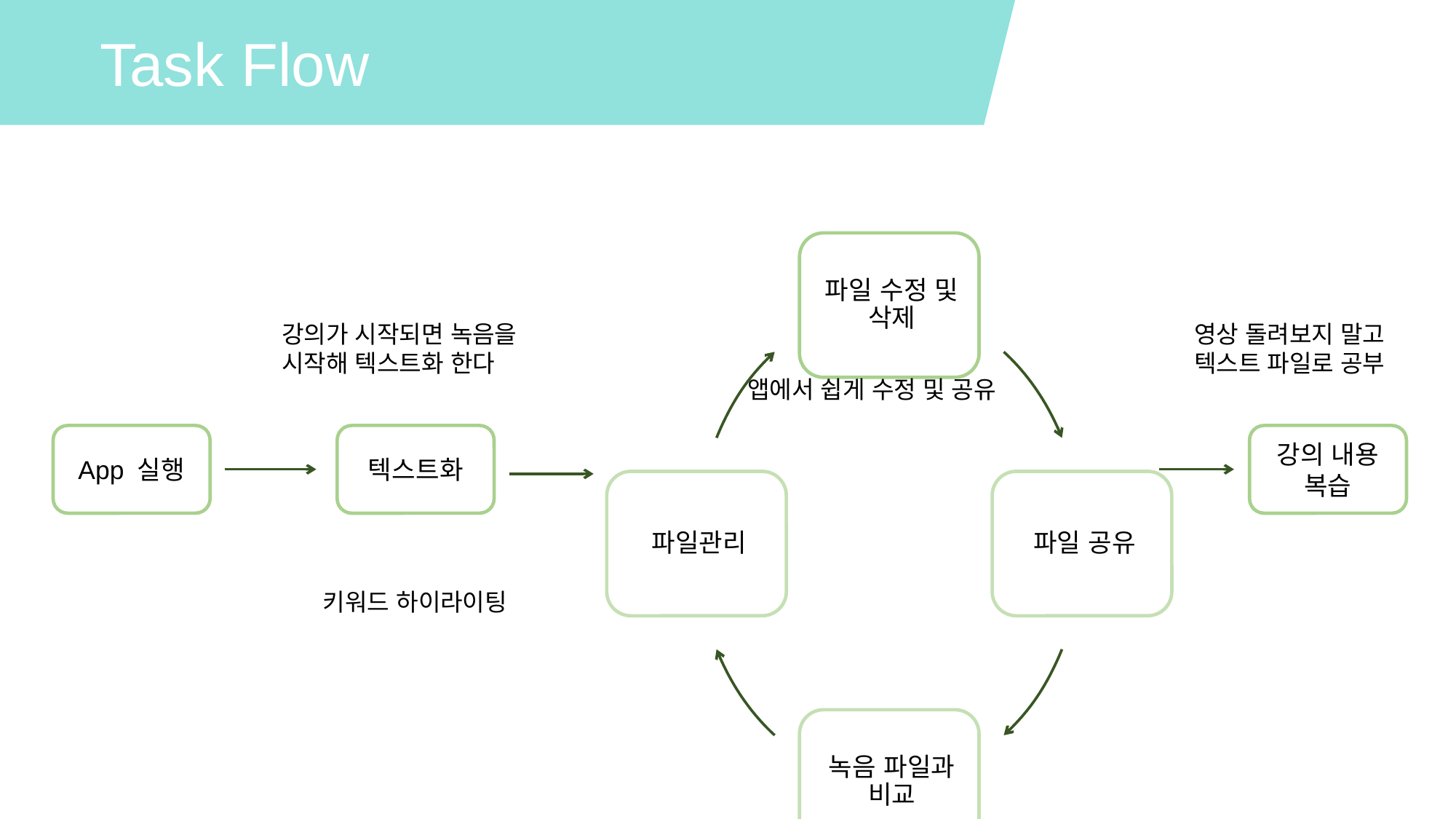

Task Flow
파일 수정 및 삭제
파일 공유
녹음 파일과 비교
파일관리
텍스트화
강의 내용 복습
App 실행
영상 돌려보지 말고
텍스트 파일로 공부
강의가 시작되면 녹음을 시작해 텍스트화 한다
앱에서 쉽게 수정 및 공유
키워드 하이라이팅